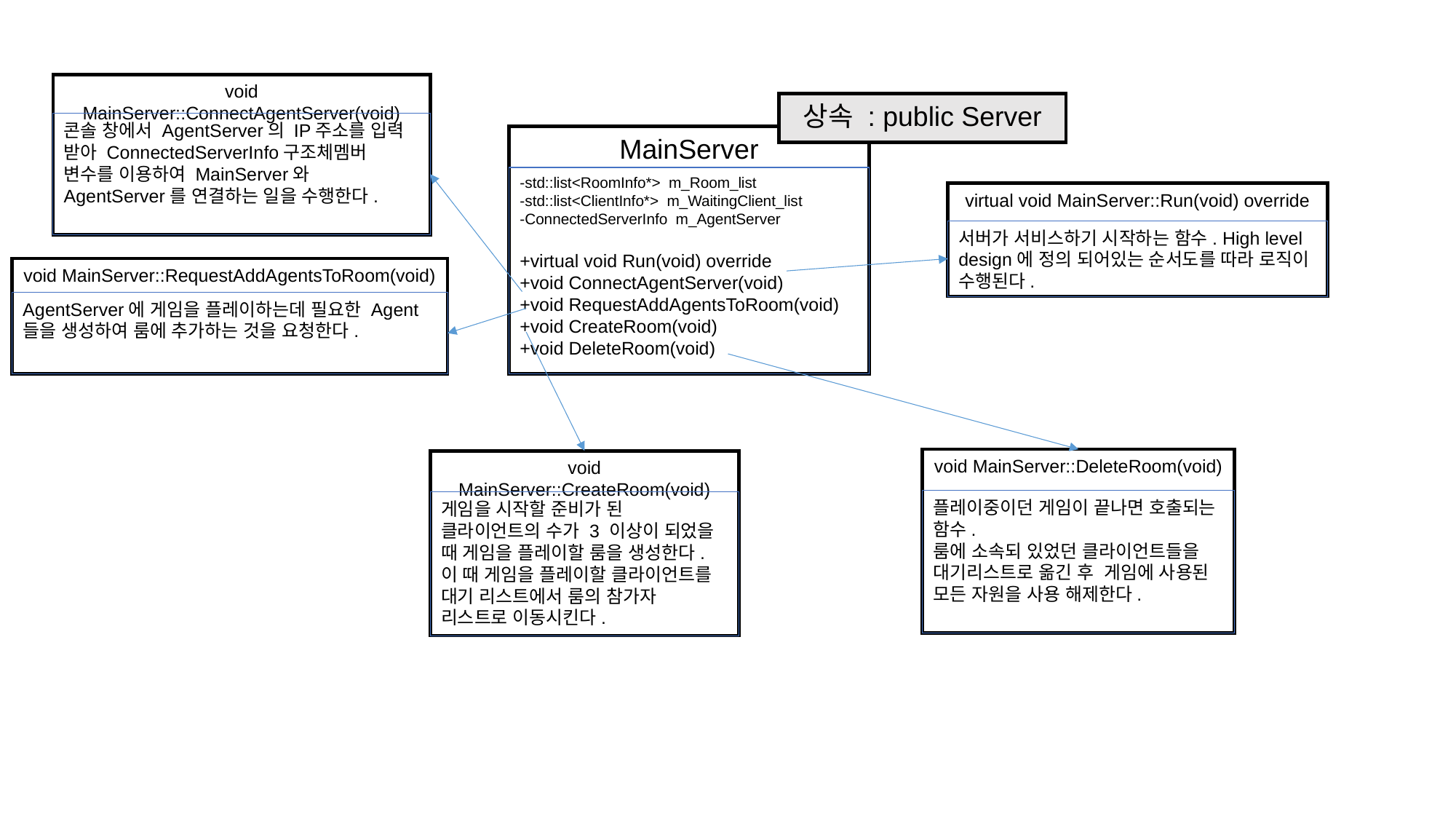

void MainServer::ConnectAgentServer(void)
콘솔 창에서 AgentServer의 IP주소를 입력 받아 ConnectedServerInfo구조체멤버 변수를 이용하여 MainServer와 AgentServer를 연결하는 일을 수행한다.
상속 : public Server
MainServer
-std::list<RoomInfo*>  m_Room_list
-std::list<ClientInfo*>  m_WaitingClient_list
-ConnectedServerInfo  m_AgentServer

+virtual void Run(void) override
+void ConnectAgentServer(void)
+void RequestAddAgentsToRoom(void)
+void CreateRoom(void)
+void DeleteRoom(void)
virtual void MainServer::Run(void) override
서버가 서비스하기 시작하는 함수. High level design에 정의 되어있는 순서도를 따라 로직이 수행된다.
void MainServer::RequestAddAgentsToRoom(void)
AgentServer에 게임을 플레이하는데 필요한 Agent들을 생성하여 룸에 추가하는 것을 요청한다.
void MainServer::DeleteRoom(void)
플레이중이던 게임이 끝나면 호출되는 함수.
룸에 소속되 있었던 클라이언트들을 대기리스트로 옮긴 후  게임에 사용된 모든 자원을 사용 해제한다.
void MainServer::CreateRoom(void)
게임을 시작할 준비가 된 클라이언트의 수가 3 이상이 되었을 때 게임을 플레이할 룸을 생성한다.  이 때 게임을 플레이할 클라이언트를 대기 리스트에서 룸의 참가자 리스트로 이동시킨다.